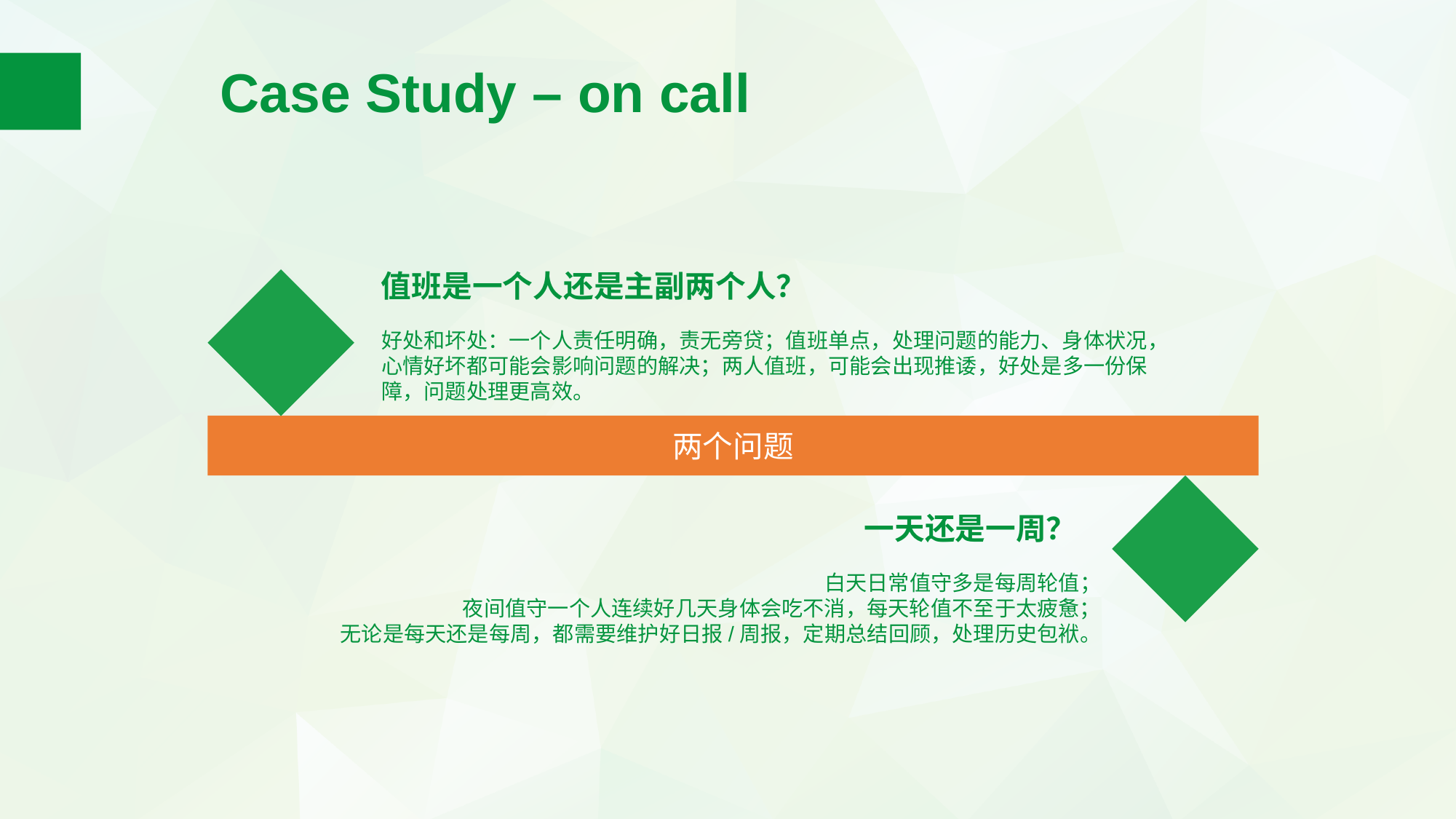

Case Study – on call
值班是一个人还是主副两个人？

好处和坏处：一个人责任明确，责无旁贷；值班单点，处理问题的能力、身体状况，心情好坏都可能会影响问题的解决；两人值班，可能会出现推诿，好处是多一份保障，问题处理更高效。
两个问题

一天还是一周？
白天日常值守多是每周轮值；
夜间值守一个人连续好几天身体会吃不消，每天轮值不至于太疲惫；
无论是每天还是每周，都需要维护好日报/周报，定期总结回顾，处理历史包袱。